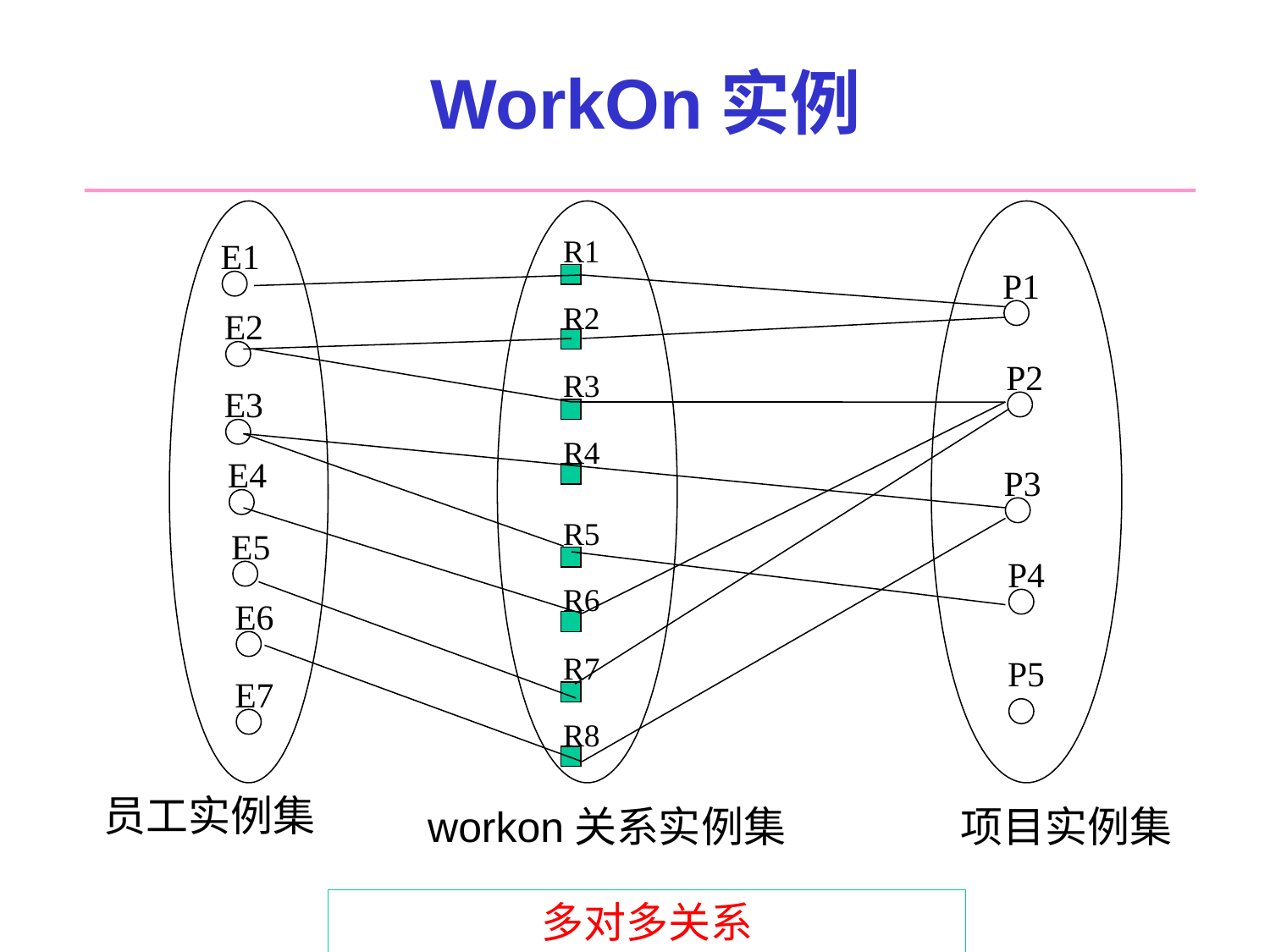

# WorkOn实例

R1
E1
P1

R2
E2

P2
R3
E3

R4

E4
P3

R5

E5

P4

R6

E6

R7

P5
E7

R8

员工实例集
workon关系实例集
项目实例集
多对多关系